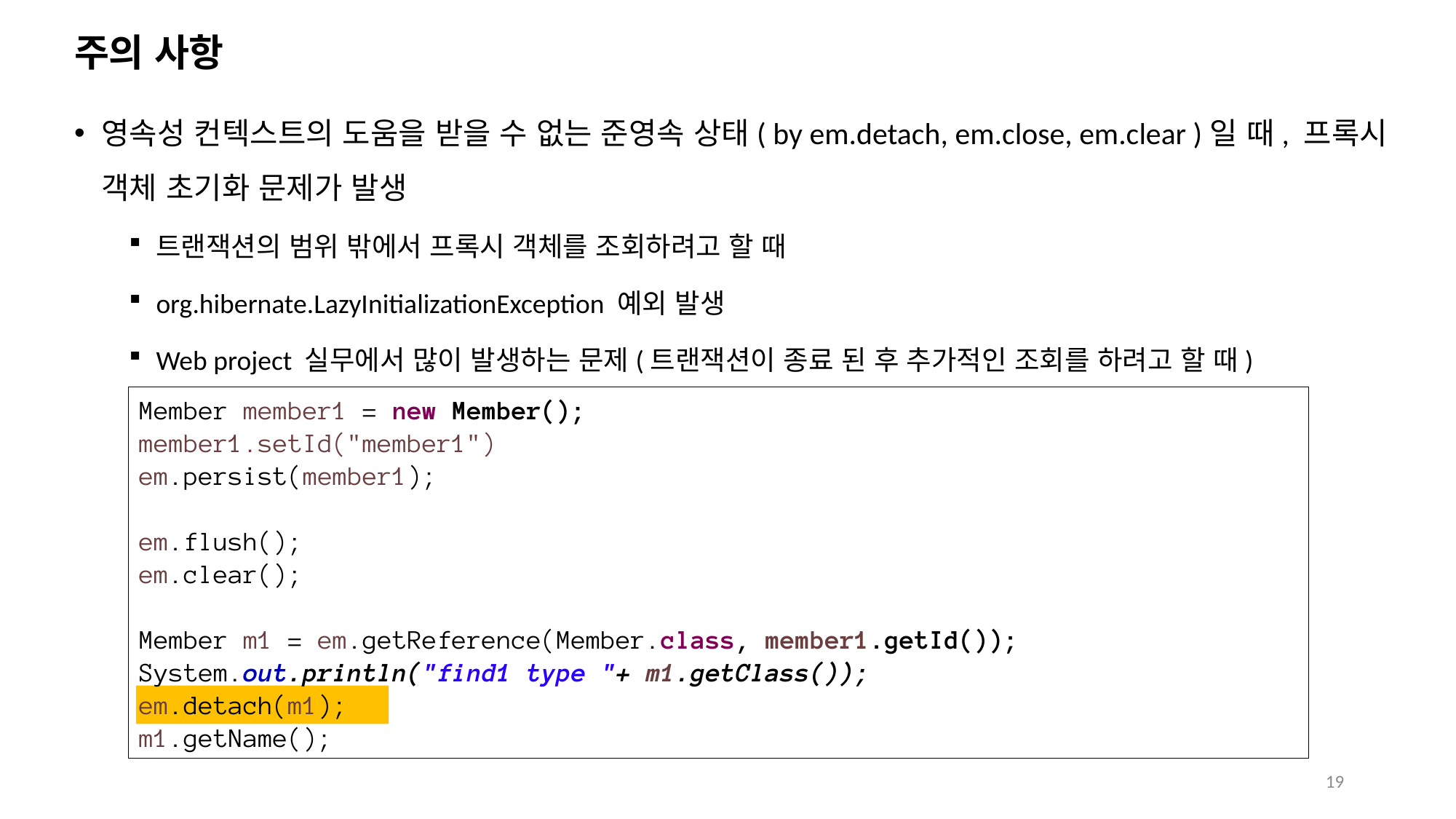

# 주의 사항
영속성 컨텍스트의 도움을 받을 수 없는 준영속 상태( by em.detach, em.close, em.clear )일 때, 프록시 객체 초기화 문제가 발생
트랜잭션의 범위 밖에서 프록시 객체를 조회하려고 할 때
org.hibernate.LazyInitializationException 예외 발생
Web project 실무에서 많이 발생하는 문제(트랜잭션이 종료 된 후 추가적인 조회를 하려고 할 때)
Member member1 = new Member();
member1.setId("member1")
em.persist(member1);

em.flush();
em.clear();

Member m1 = em.getReference(Member.class, member1.getId());
System.out.println("find1 type "+ m1.getClass());
em.detach(m1);
m1.getName();

19